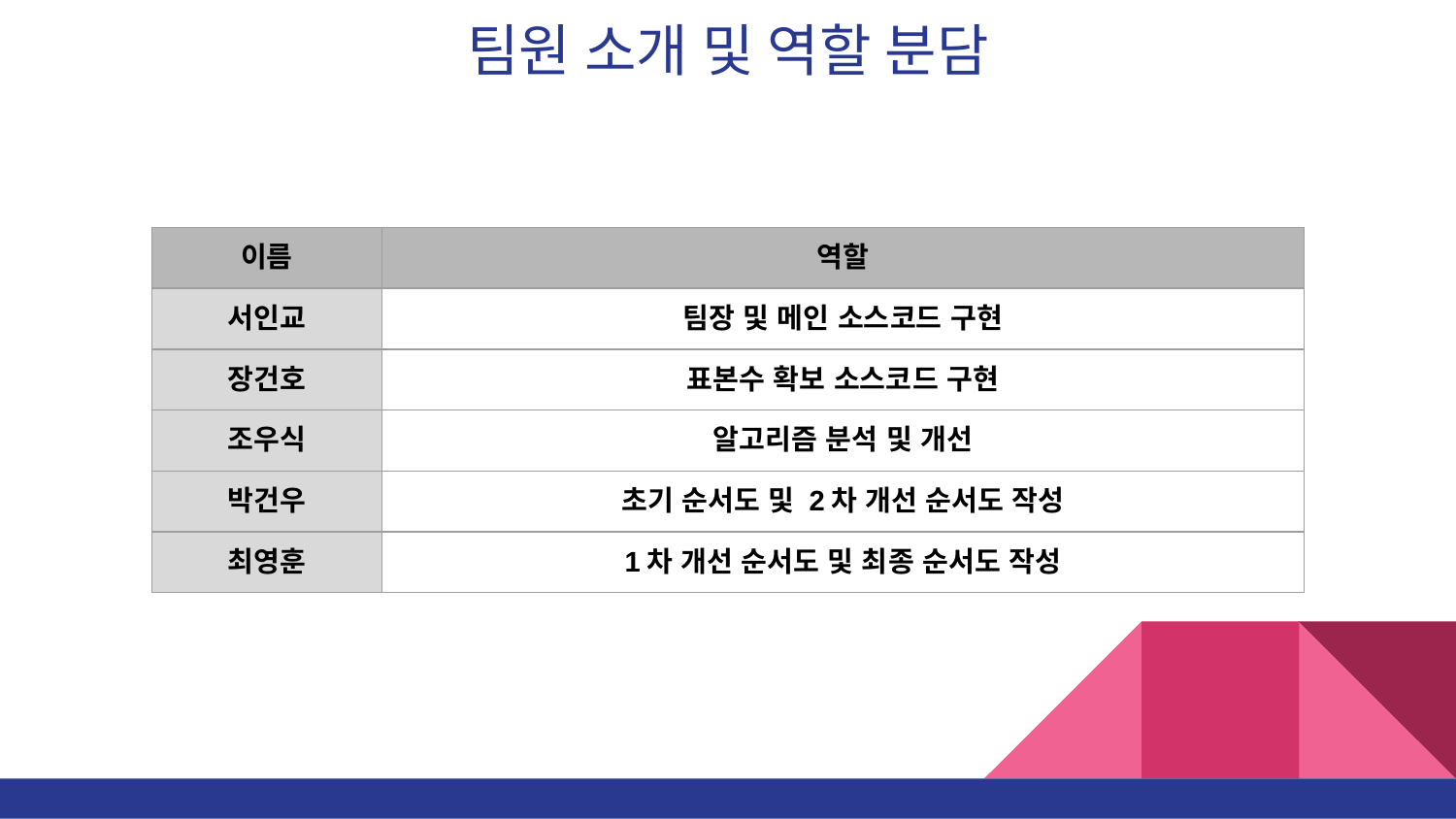

# 팀원 소개 및 역할 분담
| 이름 | 역할 |  |  |  |
| --- | --- | --- | --- | --- |
| 서인교 | 팀장 및 메인 소스코드 구현 |  |  |  |
| 장건호 | 표본수 확보 소스코드 구현 |  |  |  |
| 조우식 | 알고리즘 분석 및 개선 |  |  |  |
| 박건우 | 초기 순서도 및 2차 개선 순서도 작성 |  |  |  |
| 최영훈 | 1차 개선 순서도 및 최종 순서도 작성 |  |  |  |